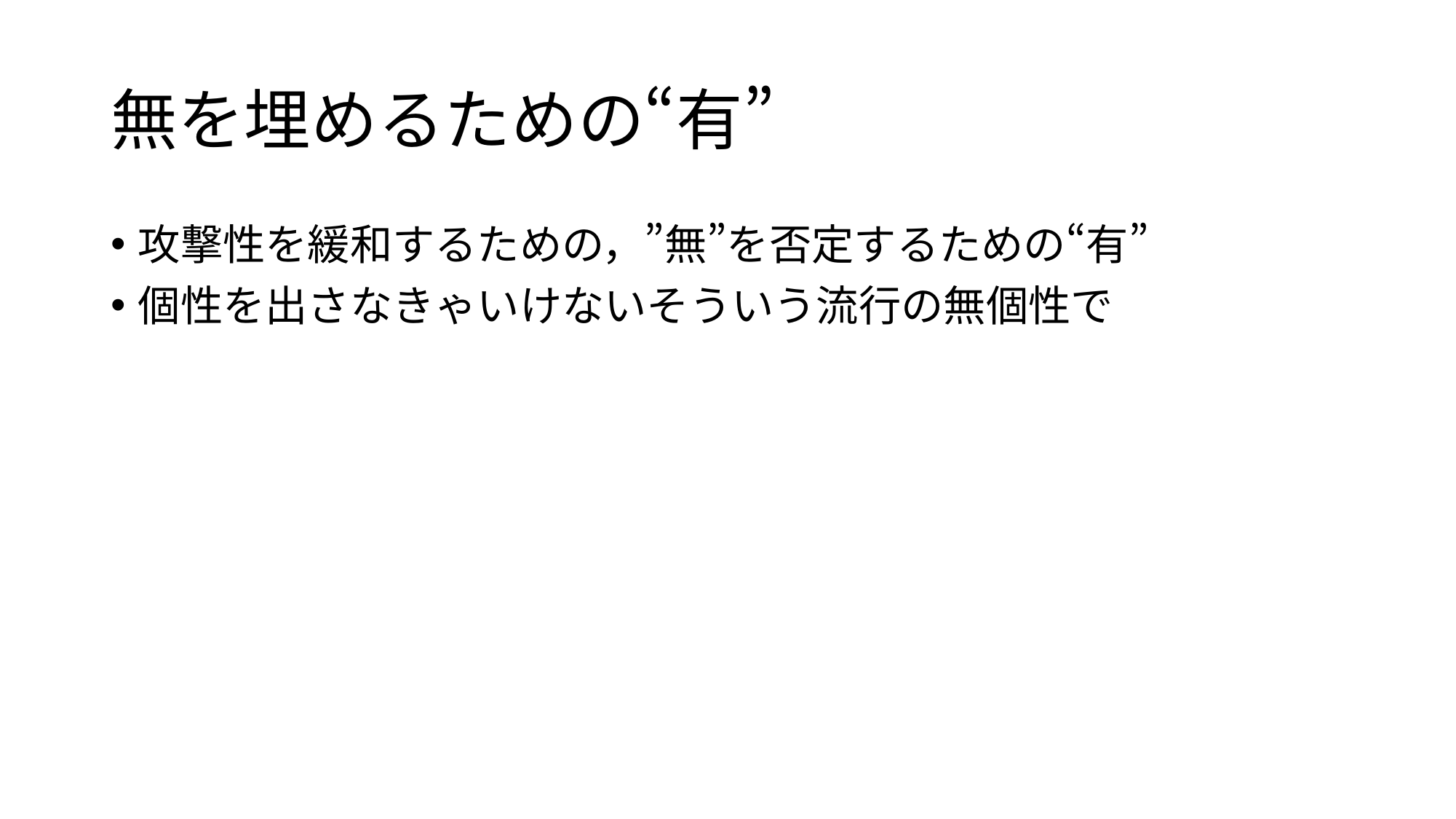

# 無を埋めるための“有”
攻撃性を緩和するための，”無”を否定するための“有”
個性を出さなきゃいけないそういう流行の無個性で